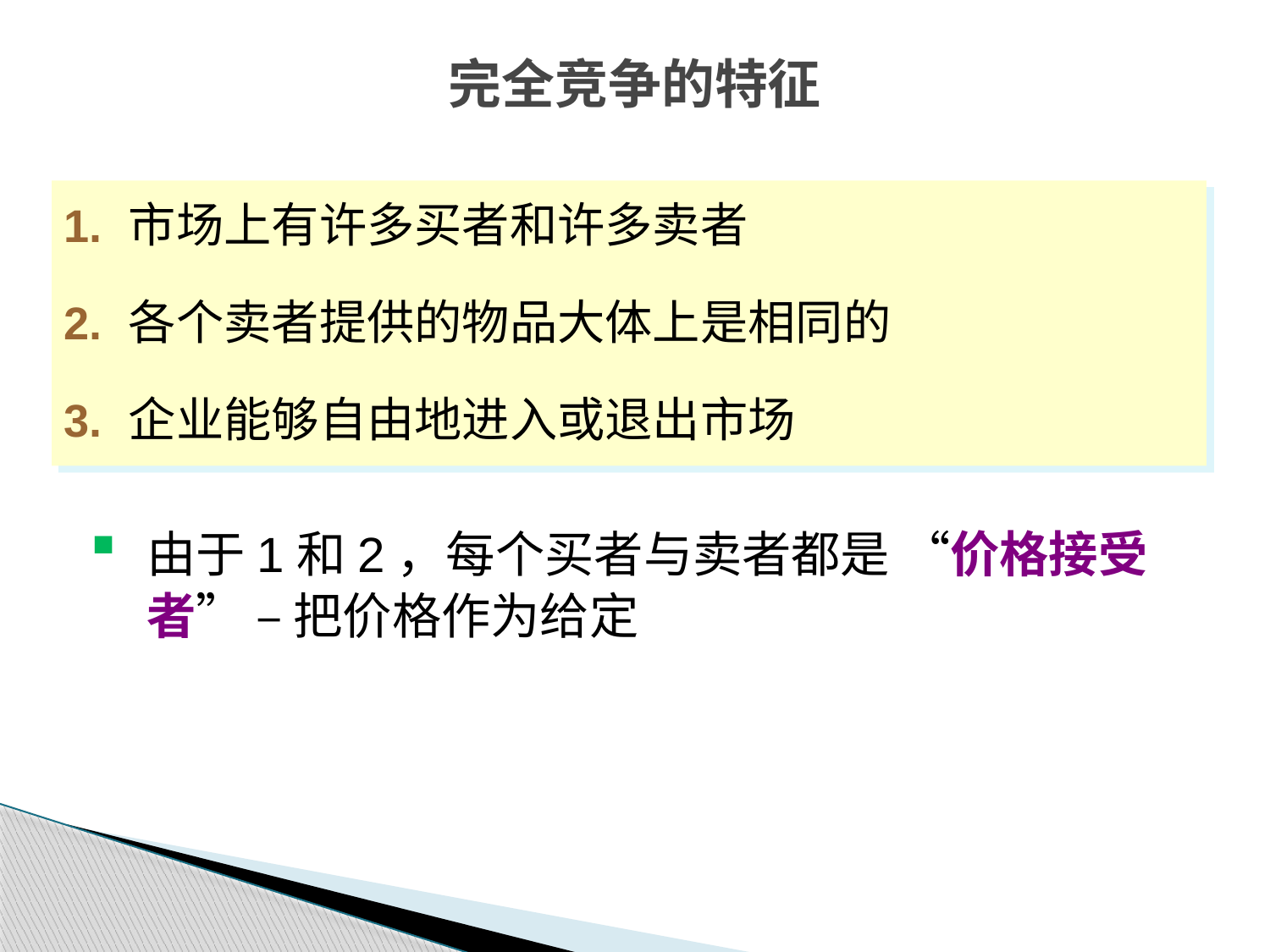

完全竞争的特征
1.	市场上有许多买者和许多卖者
2.	各个卖者提供的物品大体上是相同的
3.	企业能够自由地进入或退出市场
由于1和2，每个买者与卖者都是 “价格接受者” – 把价格作为给定